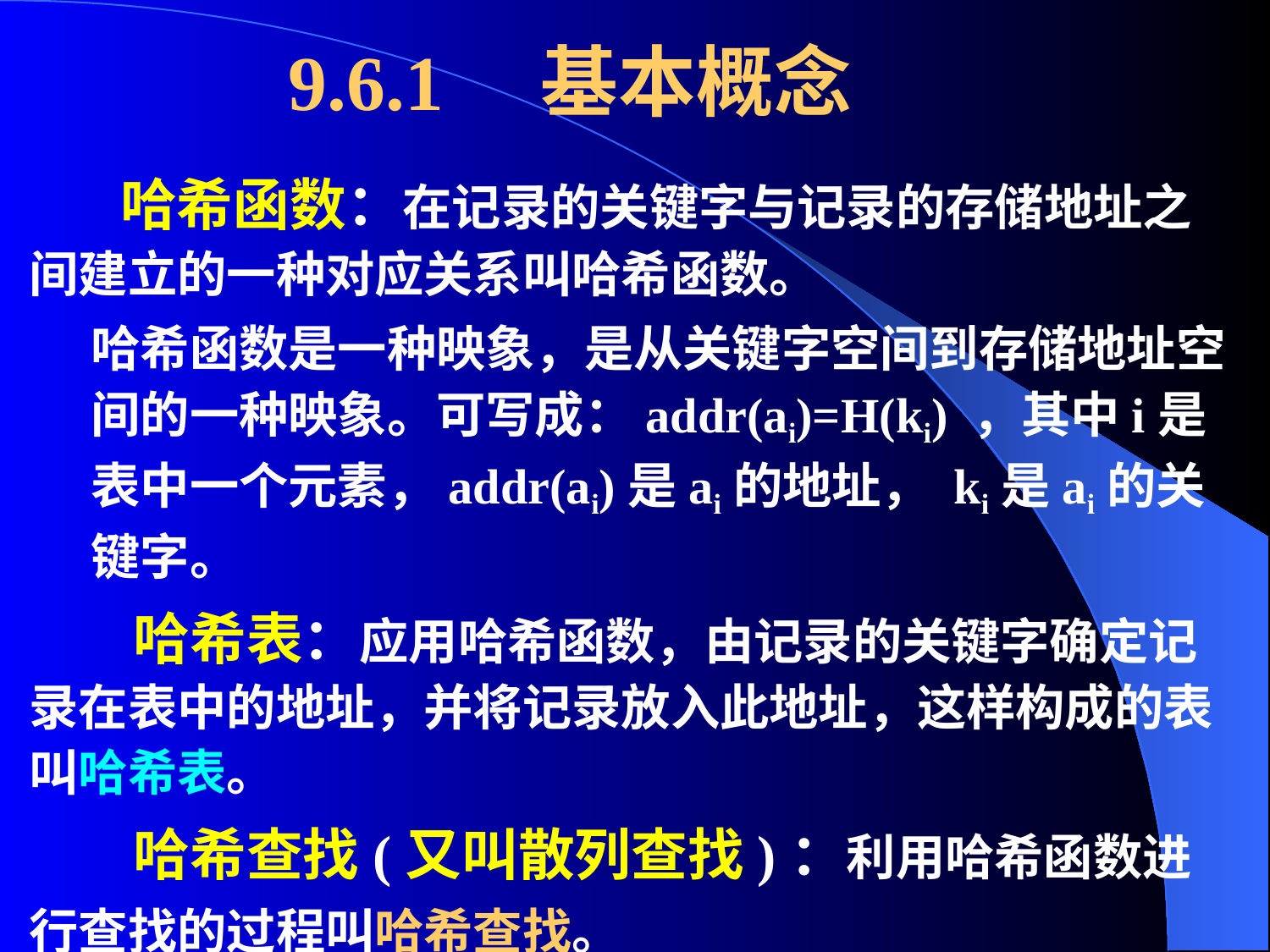

# 9.6.1    基本概念
      哈希函数：在记录的关键字与记录的存储地址之间建立的一种对应关系叫哈希函数。
哈希函数是一种映象，是从关键字空间到存储地址空间的一种映象。可写成：addr(ai)=H(ki) ，其中i是表中一个元素，addr(ai)是ai的地址， ki是ai的关键字。
       哈希表：应用哈希函数，由记录的关键字确定记录在表中的地址，并将记录放入此地址，这样构成的表叫哈希表。
       哈希查找(又叫散列查找)：利用哈希函数进行查找的过程叫哈希查找。